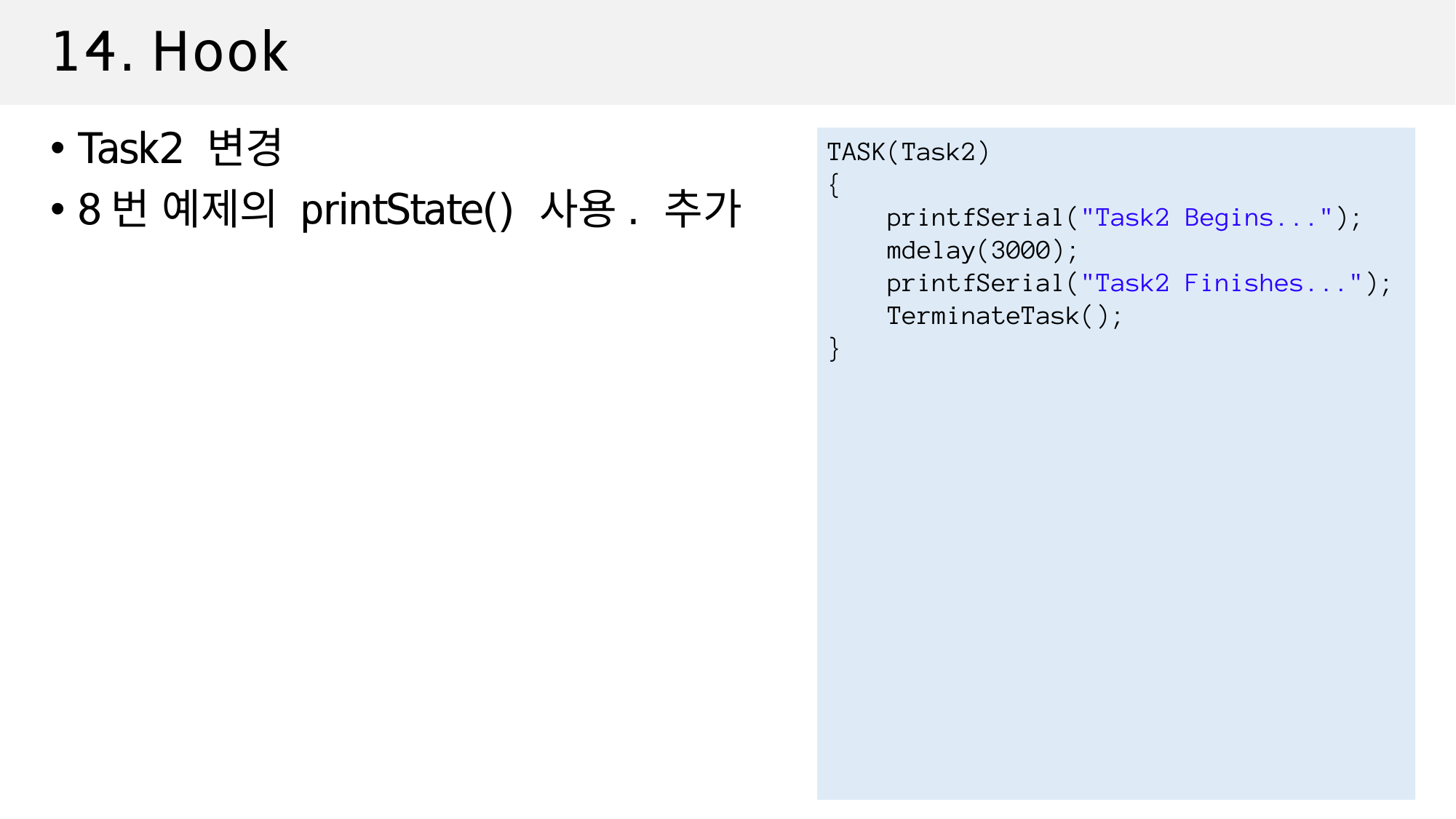

# 14. Hook
Task2 변경
8번 예제의 printState() 사용. 추가
TASK(Task2)
{
    printfSerial("Task2 Begins...");
    mdelay(3000);
    printfSerial("Task2 Finishes...");
    TerminateTask();
}